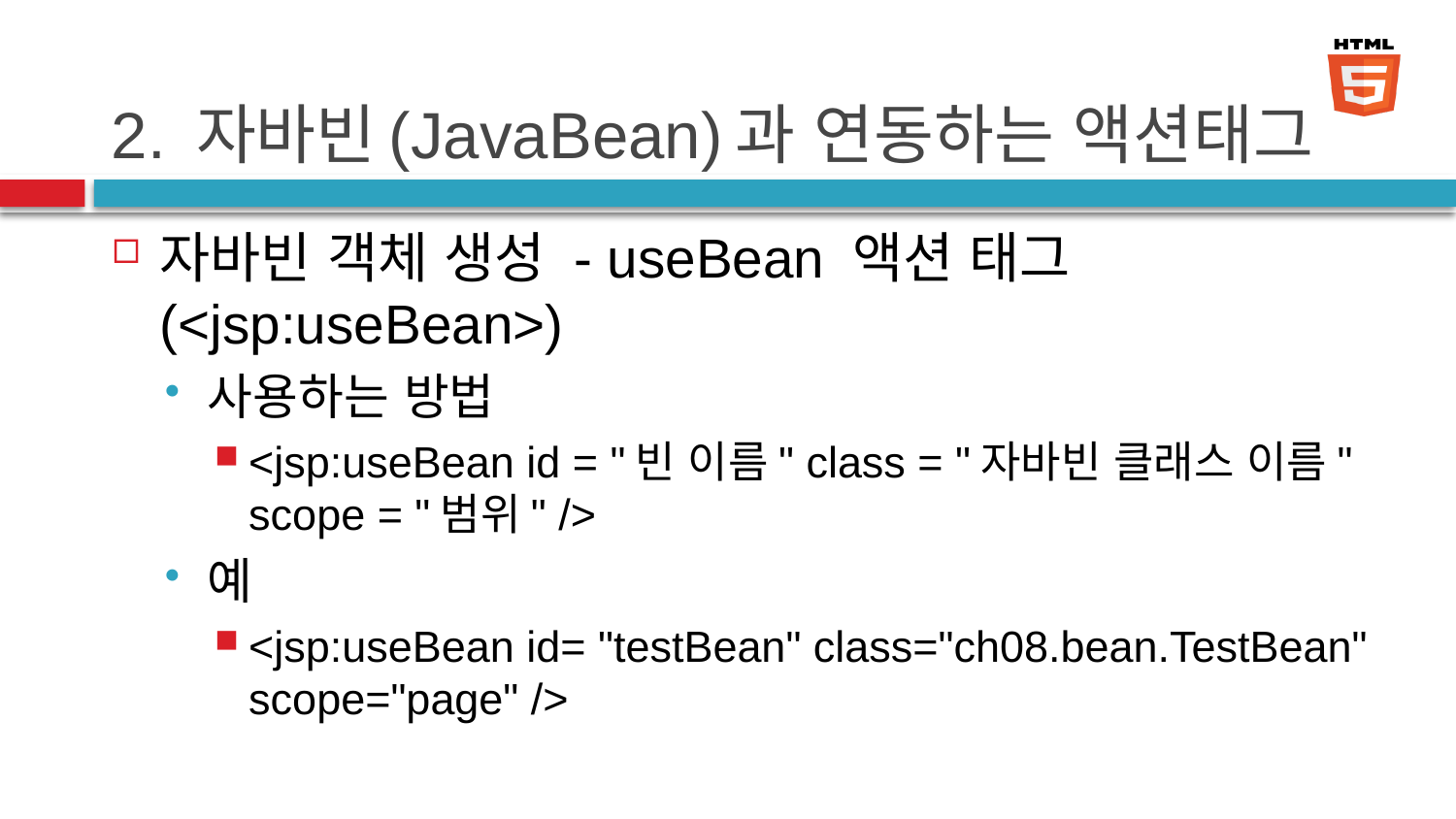

# 2. 자바빈(JavaBean)과 연동하는 액션태그
자바빈 객체 생성 - useBean 액션 태그(<jsp:useBean>)
사용하는 방법
<jsp:useBean id = "빈 이름" class = "자바빈 클래스 이름" scope = "범위" />
예
<jsp:useBean id= "testBean" class="ch08.bean.TestBean" scope="page" />